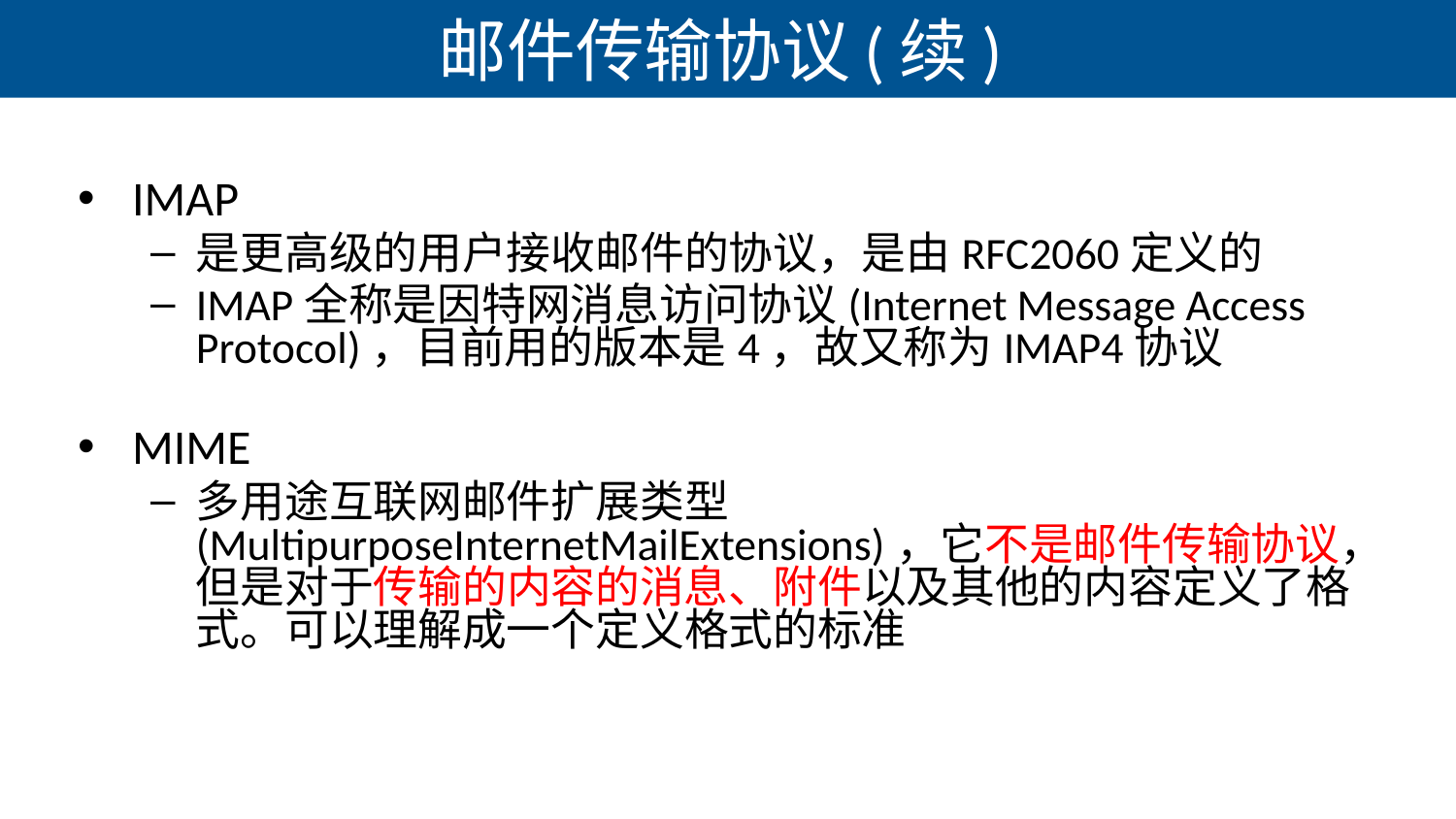

# 邮件传输协议(续)
IMAP
是更高级的用户接收邮件的协议，是由RFC2060定义的
IMAP全称是因特网消息访问协议(Internet Message Access Protocol)，目前用的版本是4，故又称为IMAP4协议
MIME
多用途互联网邮件扩展类型(MultipurposeInternetMailExtensions)，它不是邮件传输协议，但是对于传输的内容的消息、附件以及其他的内容定义了格式。可以理解成一个定义格式的标准